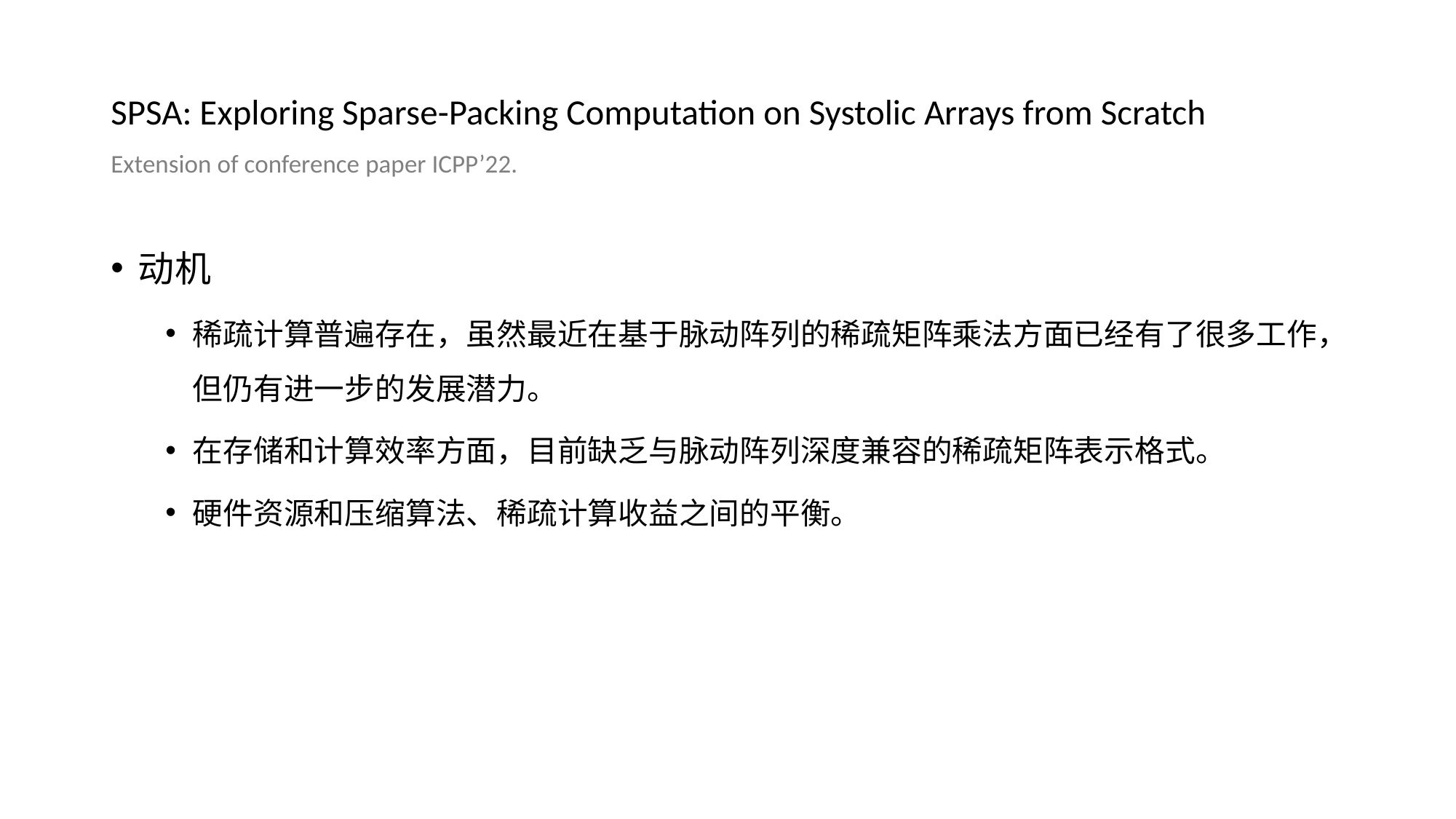

# SPSA: Exploring Sparse-Packing Computation on Systolic Arrays from Scratch Extension of conference paper ICPP’22.
动机
稀疏计算普遍存在，虽然最近在基于脉动阵列的稀疏矩阵乘法方面已经有了很多工作，但仍有进一步的发展潜力。
在存储和计算效率方面，目前缺乏与脉动阵列深度兼容的稀疏矩阵表示格式。
硬件资源和压缩算法、稀疏计算收益之间的平衡。